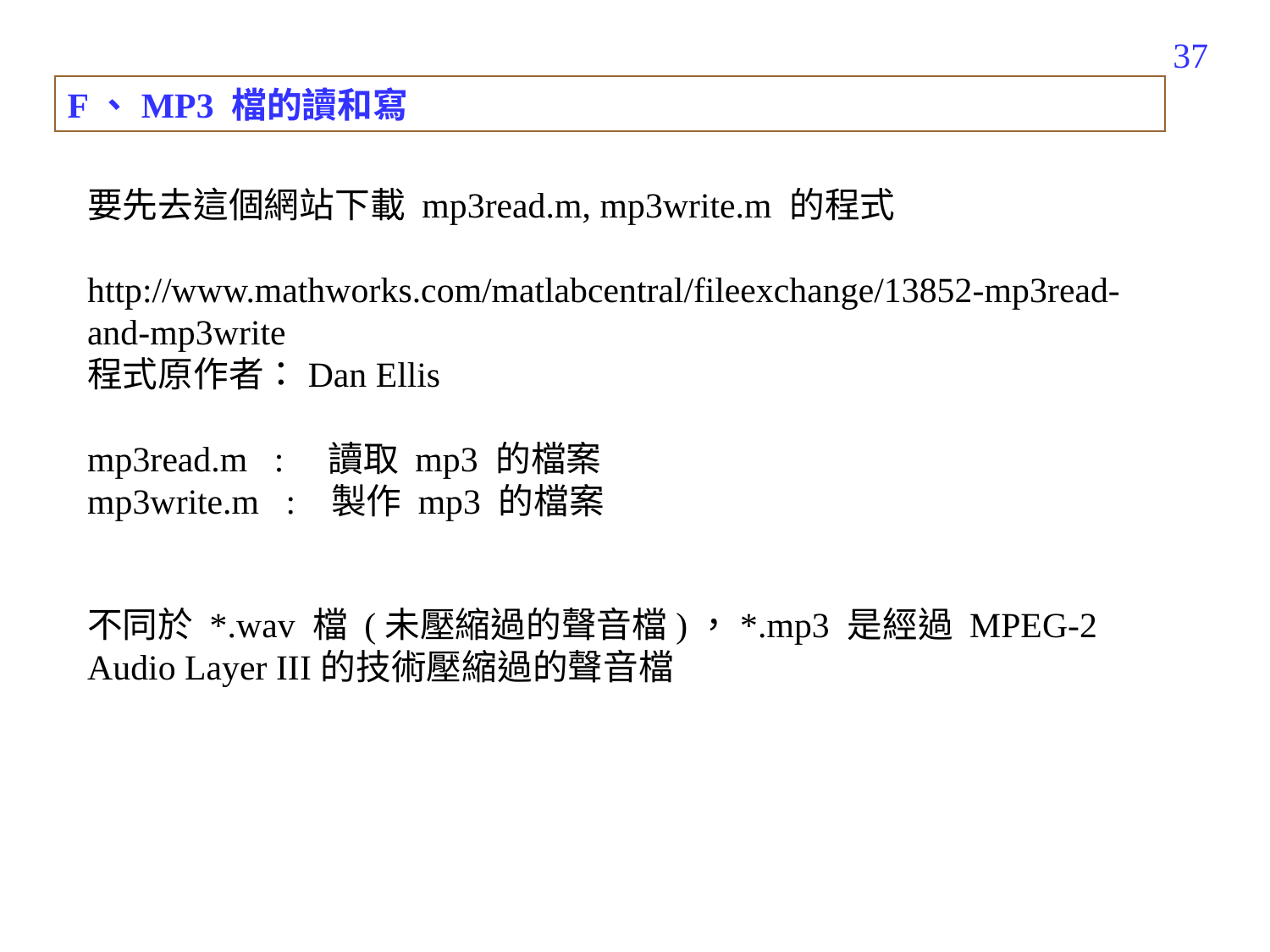

37
F、MP3 檔的讀和寫
要先去這個網站下載 mp3read.m, mp3write.m 的程式

http://www.mathworks.com/matlabcentral/fileexchange/13852-mp3read-and-mp3write
程式原作者：Dan Ellis

mp3read.m   :    讀取 mp3 的檔案
mp3write.m   :   製作 mp3 的檔案

不同於 *.wav 檔 (未壓縮過的聲音檔)，*.mp3 是經過 MPEG-2 Audio Layer III的技術壓縮過的聲音檔